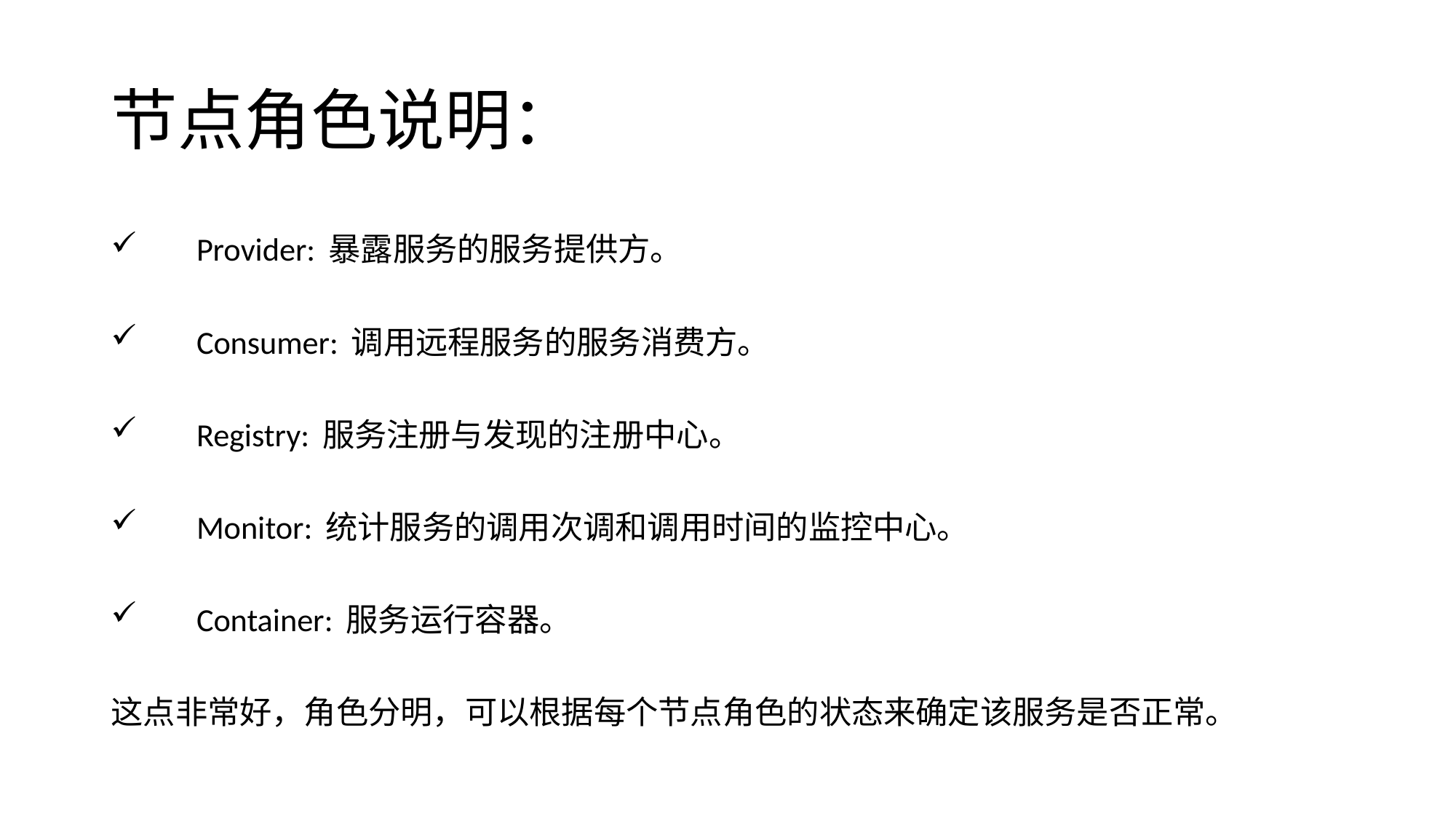

# 节点角色说明：

       Provider: 暴露服务的服务提供方。

       Consumer: 调用远程服务的服务消费方。

       Registry: 服务注册与发现的注册中心。

       Monitor: 统计服务的调用次调和调用时间的监控中心。

       Container: 服务运行容器。

这点非常好，角色分明，可以根据每个节点角色的状态来确定该服务是否正常。